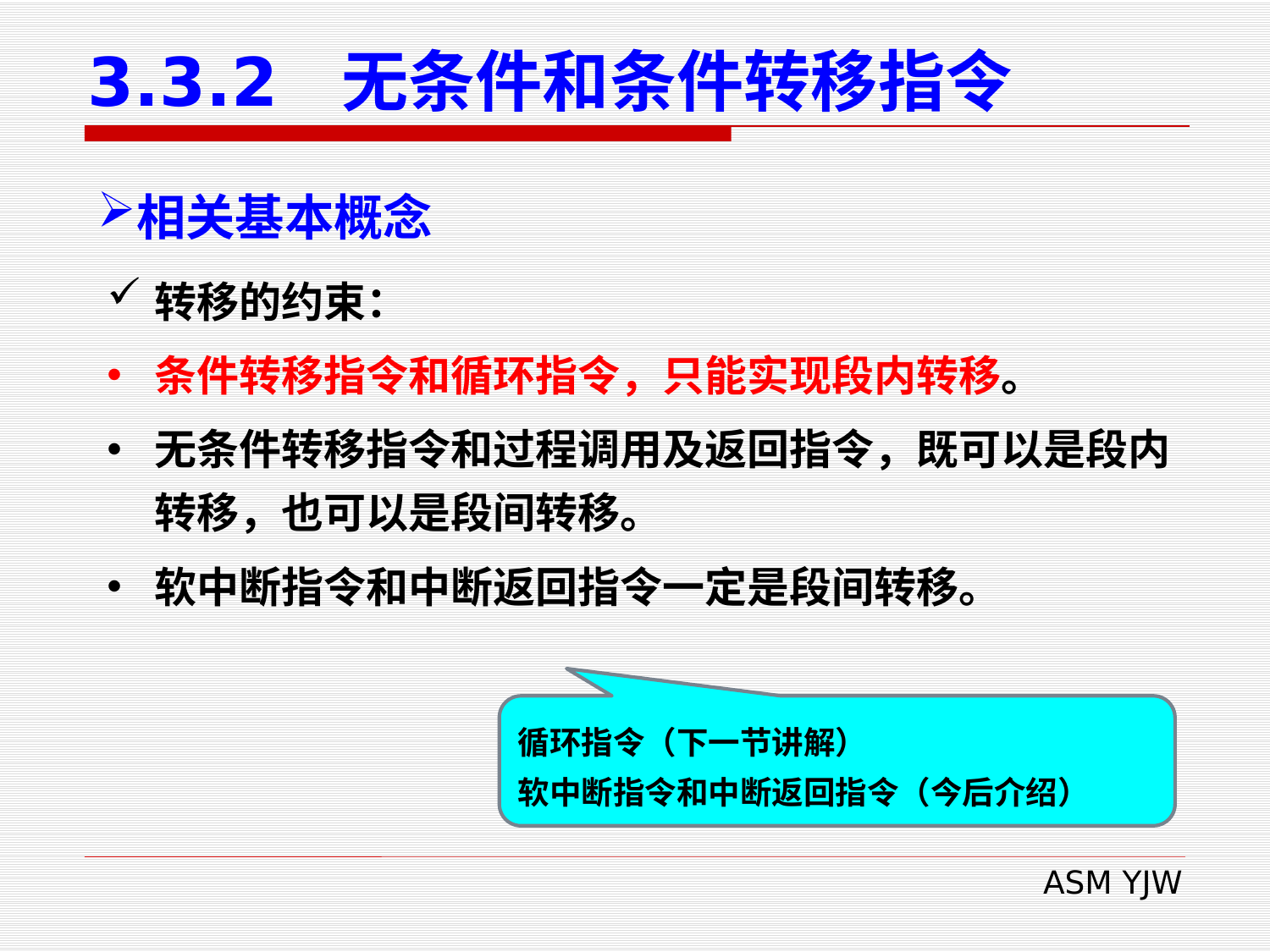

# 3.3.2  无条件和条件转移指令
相关基本概念
转移的约束：
条件转移指令和循环指令，只能实现段内转移。
无条件转移指令和过程调用及返回指令，既可以是段内转移，也可以是段间转移。
软中断指令和中断返回指令一定是段间转移。
循环指令（下一节讲解）
软中断指令和中断返回指令（今后介绍）